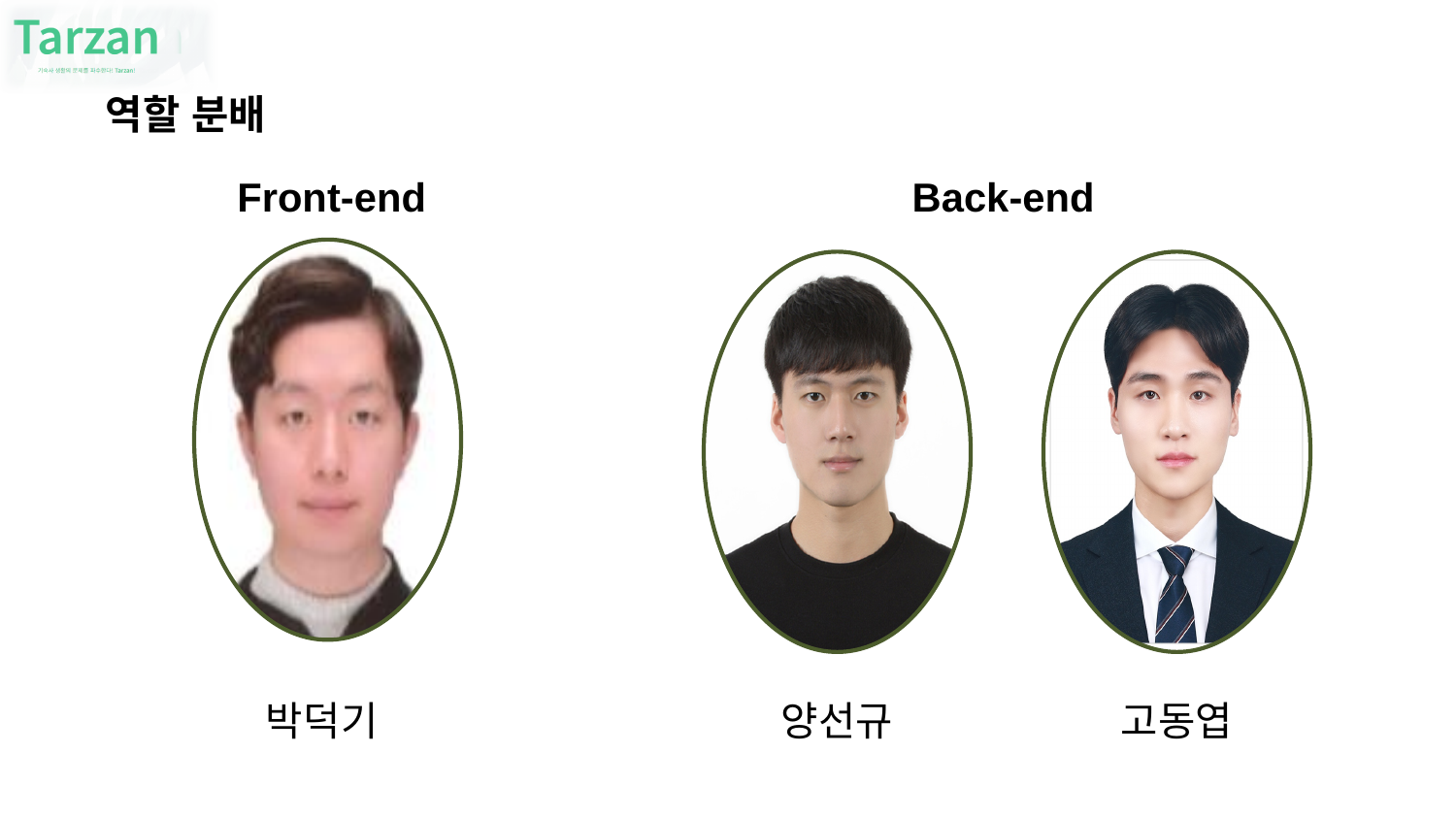

역할 분배
Front-end
Back-end

박덕기
양선규
고동엽